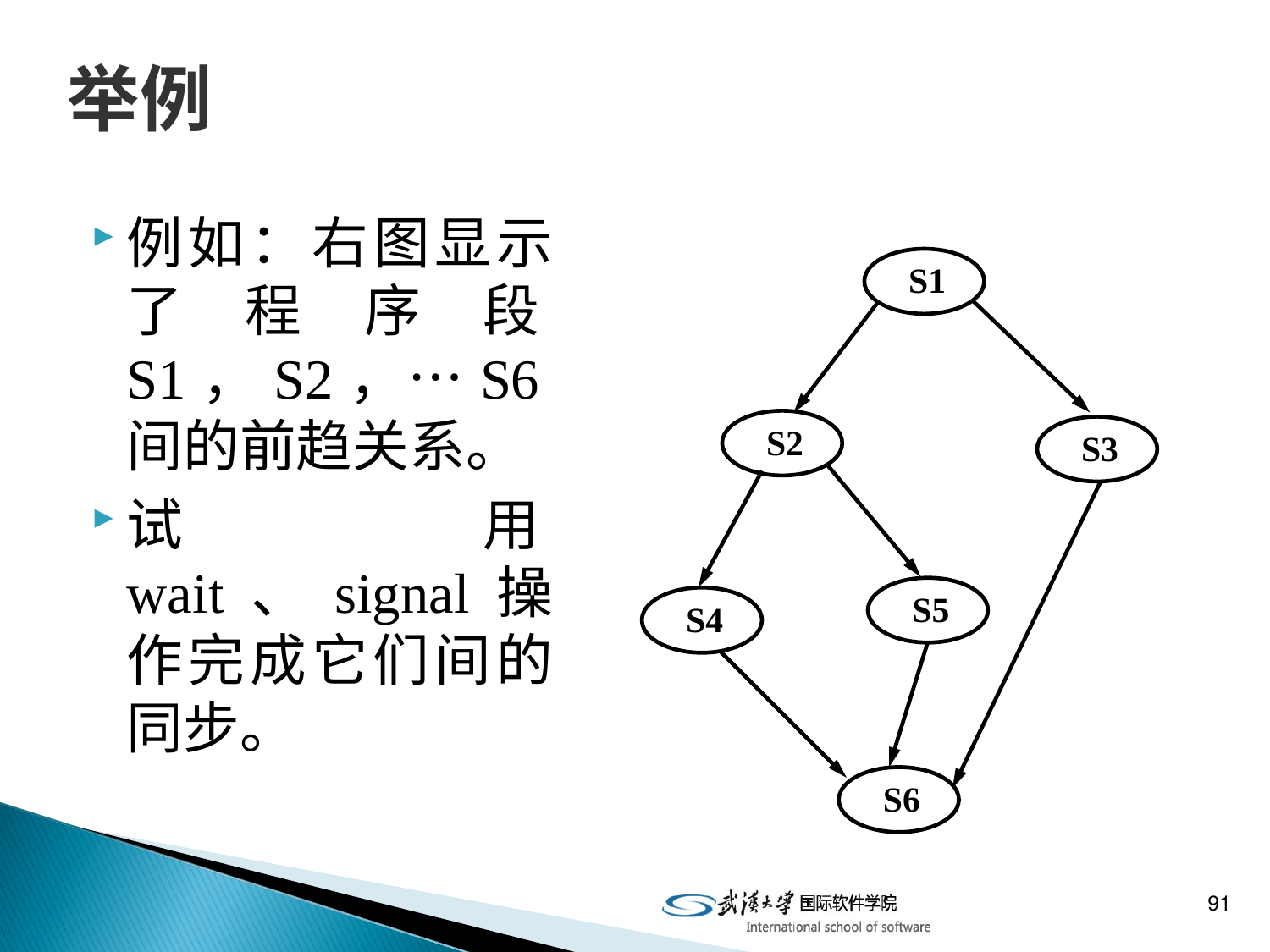

# 举例
例如：右图显示了程序段S1，S2，…S6间的前趋关系。
试用wait、signal操作完成它们间的同步。
   S1

   S2
   S3

   S5
   S4

   S6